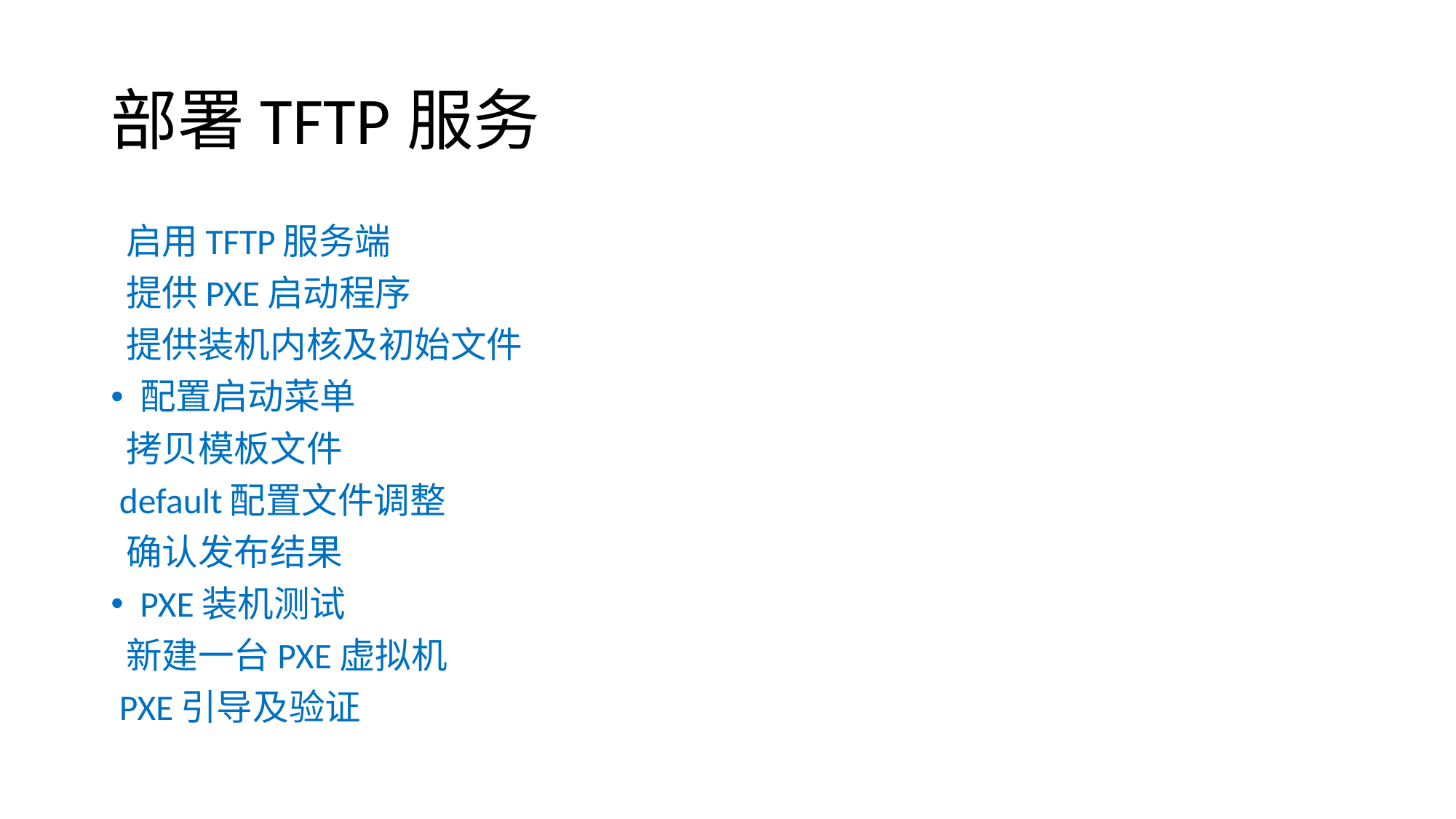

# 部署TFTP服务
 启用TFTP服务端
 提供PXE启动程序
 提供装机内核及初始文件
配置启动菜单
 拷贝模板文件
 default配置文件调整
 确认发布结果
PXE装机测试
 新建一台PXE虚拟机
 PXE引导及验证